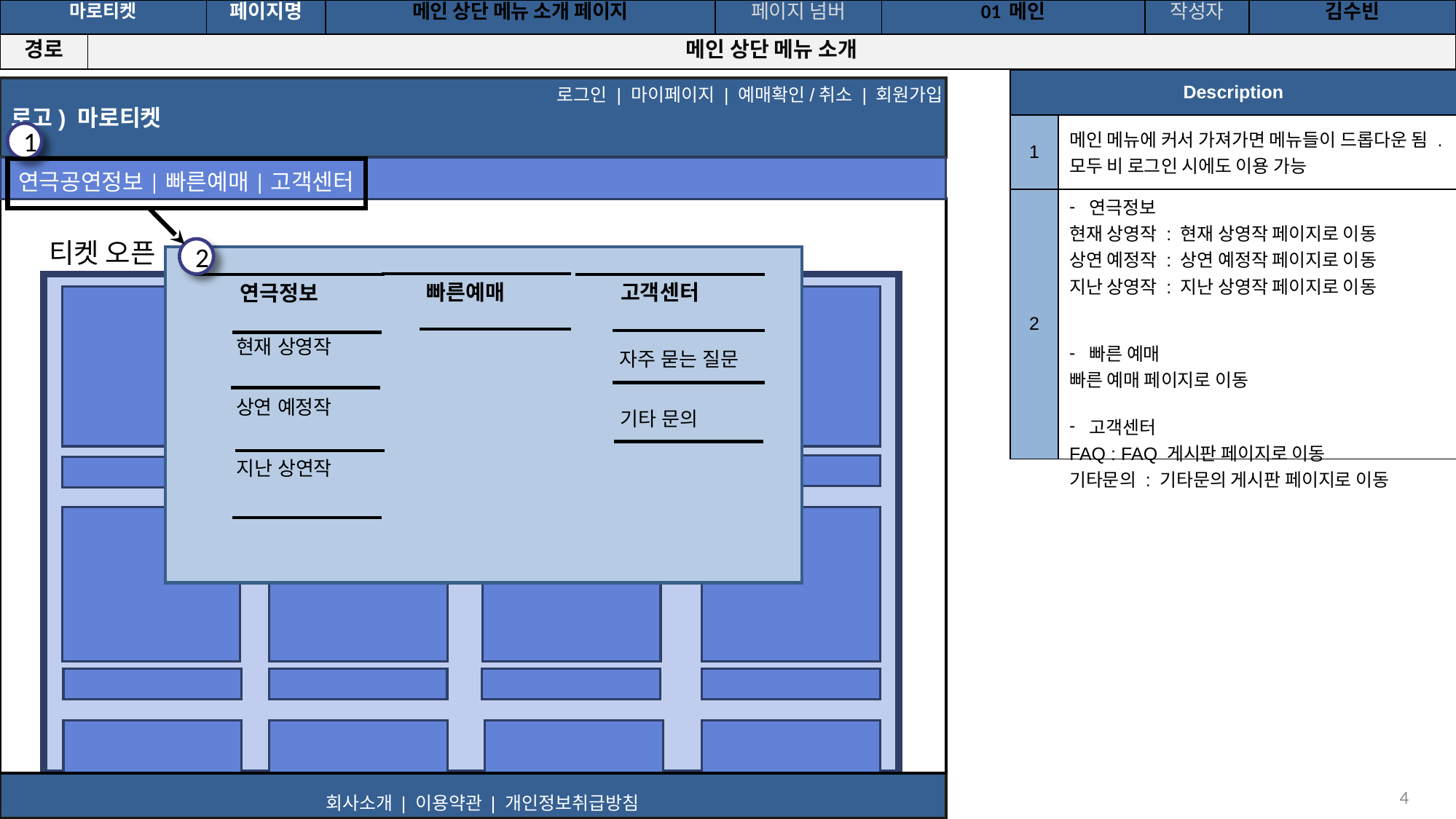

공간(오피스) 대여 시스템
| 마로티켓 |  | 페이지명 | 메인 상단 메뉴 소개 페이지 | 페이지 넘버 | 01 메인 | 작성자 | 김수빈 |
| --- | --- | --- | --- | --- | --- | --- | --- |
| 경로 | 메인 상단 메뉴 소개 |  |  |  |  |  |  |
| Description |  |
| --- | --- |
| 1 | 메인 메뉴에 커서 가져가면 메뉴들이 드롭다운 됨 . 모두 비 로그인 시에도 이용 가능 |
| 2 | 연극정보 현재 상영작 : 현재 상영작 페이지로 이동 상연 예정작 : 상연 예정작 페이지로 이동 지난 상영작 : 지난 상영작 페이지로 이동 빠른 예매 빠른 예매 페이지로 이동 고객센터 FAQ : FAQ 게시판 페이지로 이동 기타문의 : 기타문의 게시판 페이지로 이동 |
로고) 마로티켓
로그인 | 마이페이지 | 예매확인/취소 | 회원가입
1

연극공연정보|빠른예매|고객센터

티켓 오픈
2

빠른예매

고객센터

연극정보
현재 상영작

자주 묻는 질문

상연 예정작

기타 문의

지난 상연작

회사소개 | 이용약관 | 개인정보취급방침
4